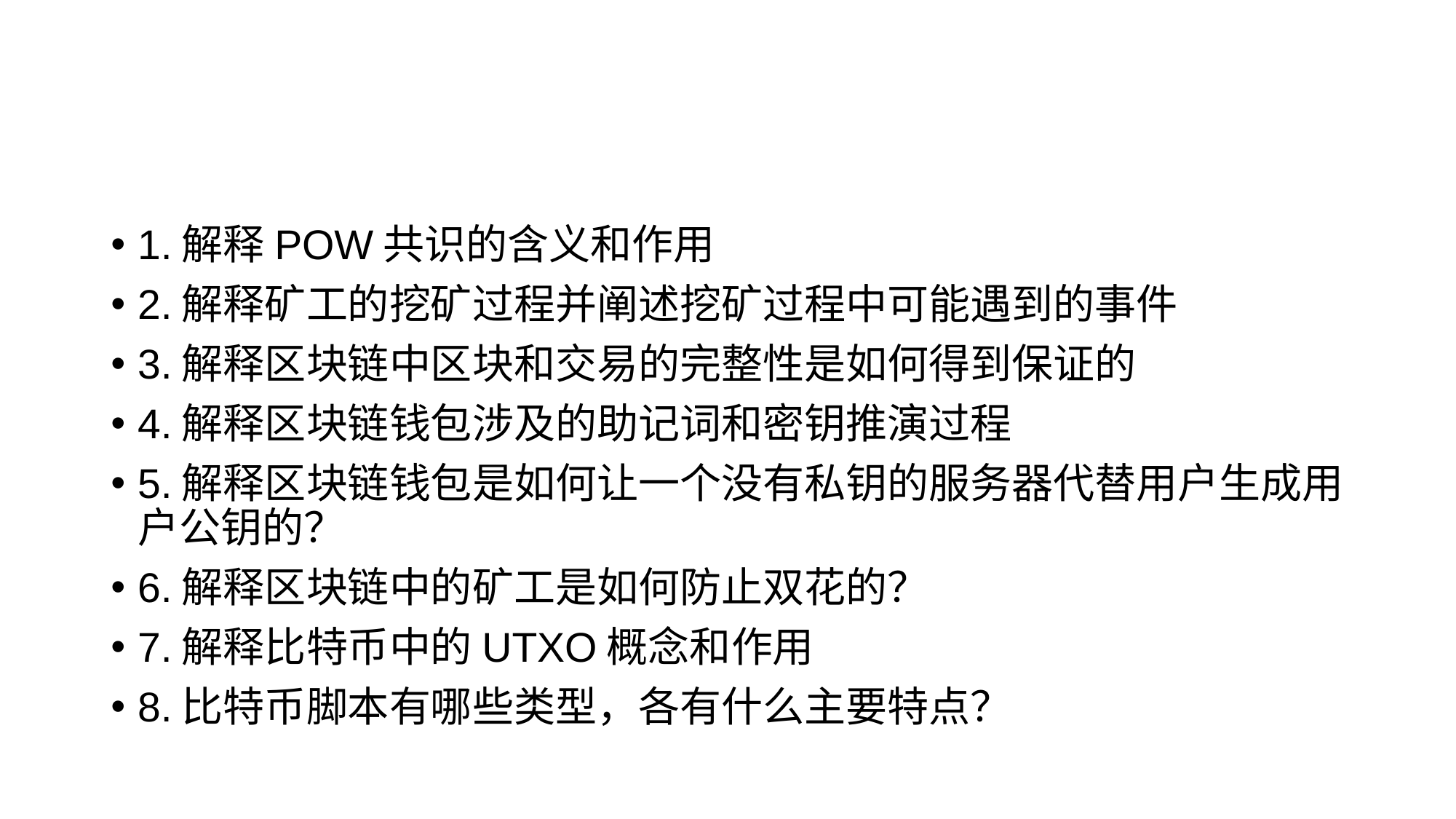

#
1.解释POW共识的含义和作用
2.解释矿工的挖矿过程并阐述挖矿过程中可能遇到的事件
3.解释区块链中区块和交易的完整性是如何得到保证的
4.解释区块链钱包涉及的助记词和密钥推演过程
5.解释区块链钱包是如何让一个没有私钥的服务器代替用户生成用户公钥的？
6.解释区块链中的矿工是如何防止双花的？
7.解释比特币中的UTXO概念和作用
8.比特币脚本有哪些类型，各有什么主要特点？